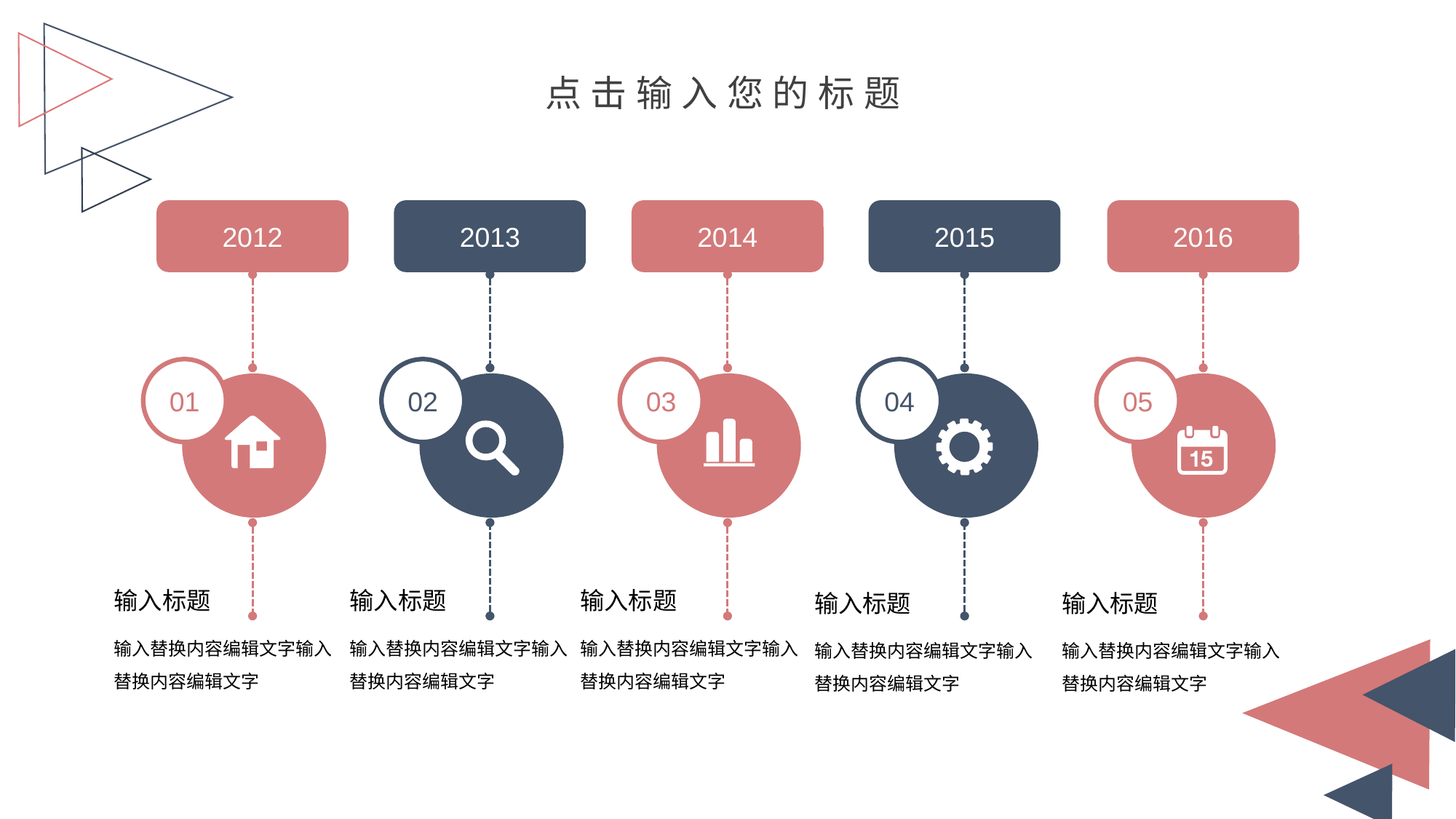

点击输入您的标题

2012

2013

2014

2015

2016

01

02

03

04

05

输入标题
输入标题
输入标题
输入标题
输入标题
输入替换内容编辑文字输入替换内容编辑文字
输入替换内容编辑文字输入替换内容编辑文字
输入替换内容编辑文字输入替换内容编辑文字
输入替换内容编辑文字输入替换内容编辑文字
输入替换内容编辑文字输入替换内容编辑文字